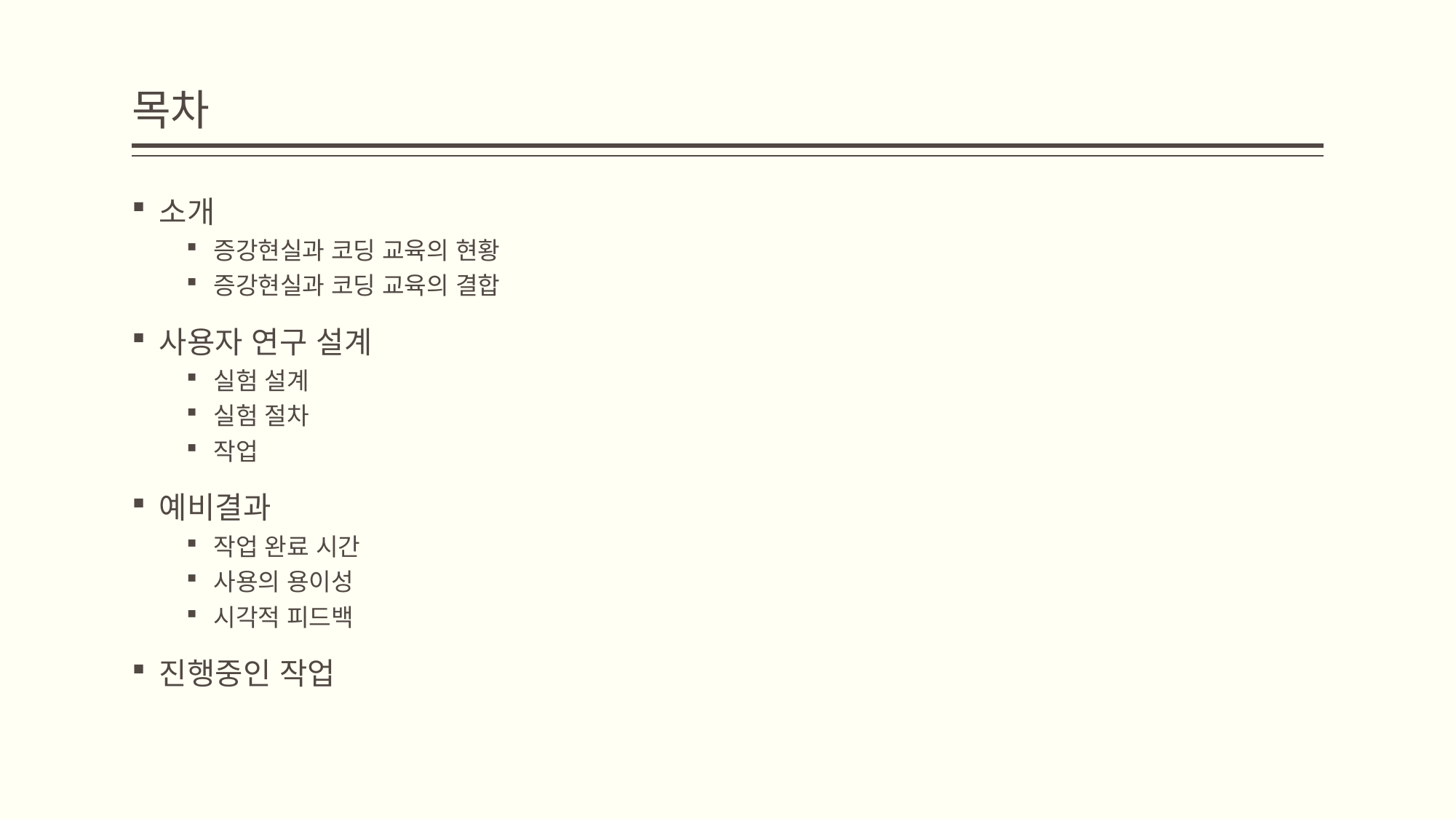

# 목차
소개
증강현실과 코딩 교육의 현황
증강현실과 코딩 교육의 결합
사용자 연구 설계
실험 설계
실험 절차
작업
예비결과
작업 완료 시간
사용의 용이성
시각적 피드백
진행중인 작업